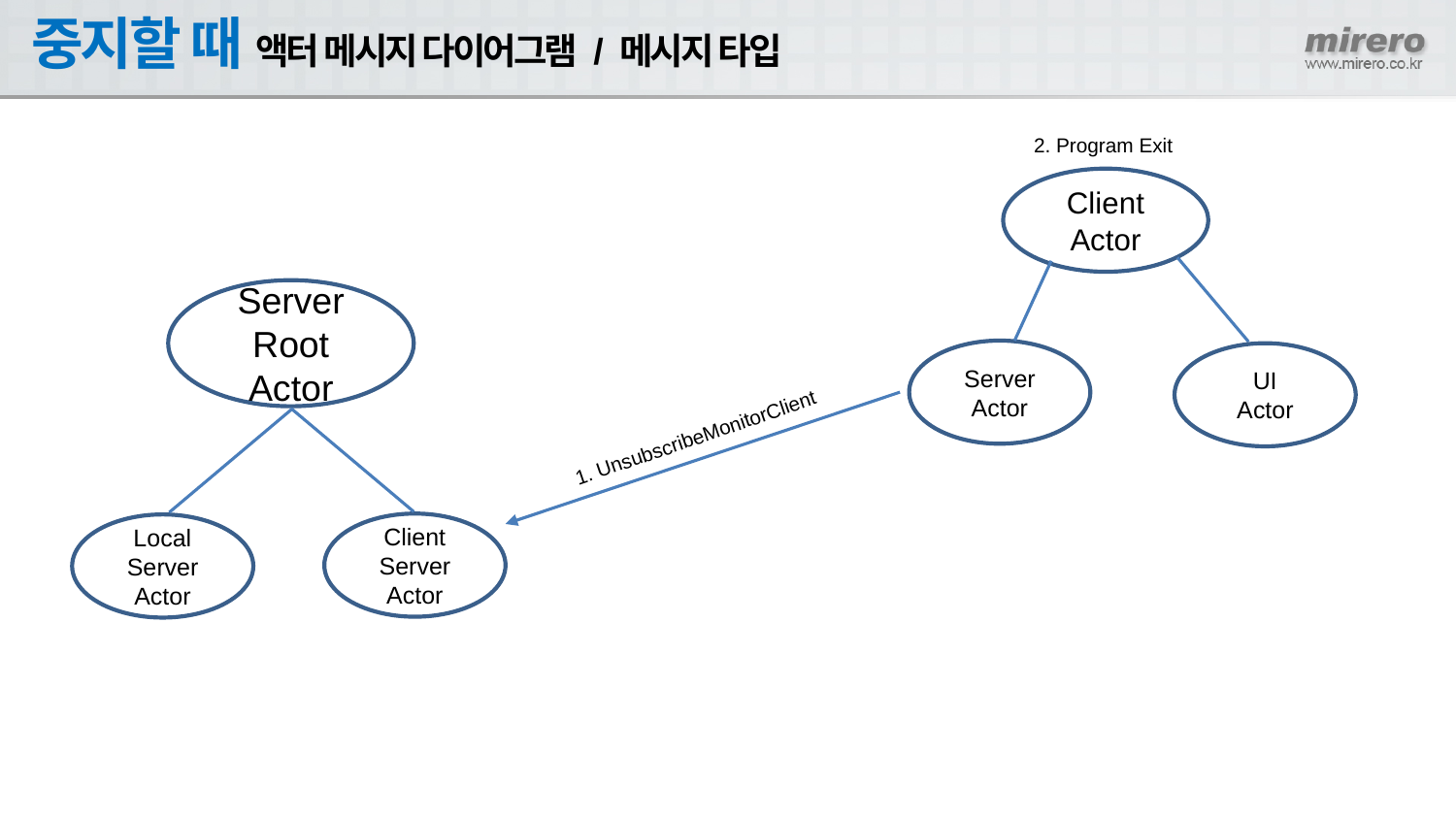

# 중지할 때 액터 메시지 다이어그램 / 메시지 타입
2. Program Exit
ClientActor
Server
Root Actor
Client
Server Actor
Local
Server Actor
Server
Actor
UI
Actor
1. UnsubscribeMonitorClient